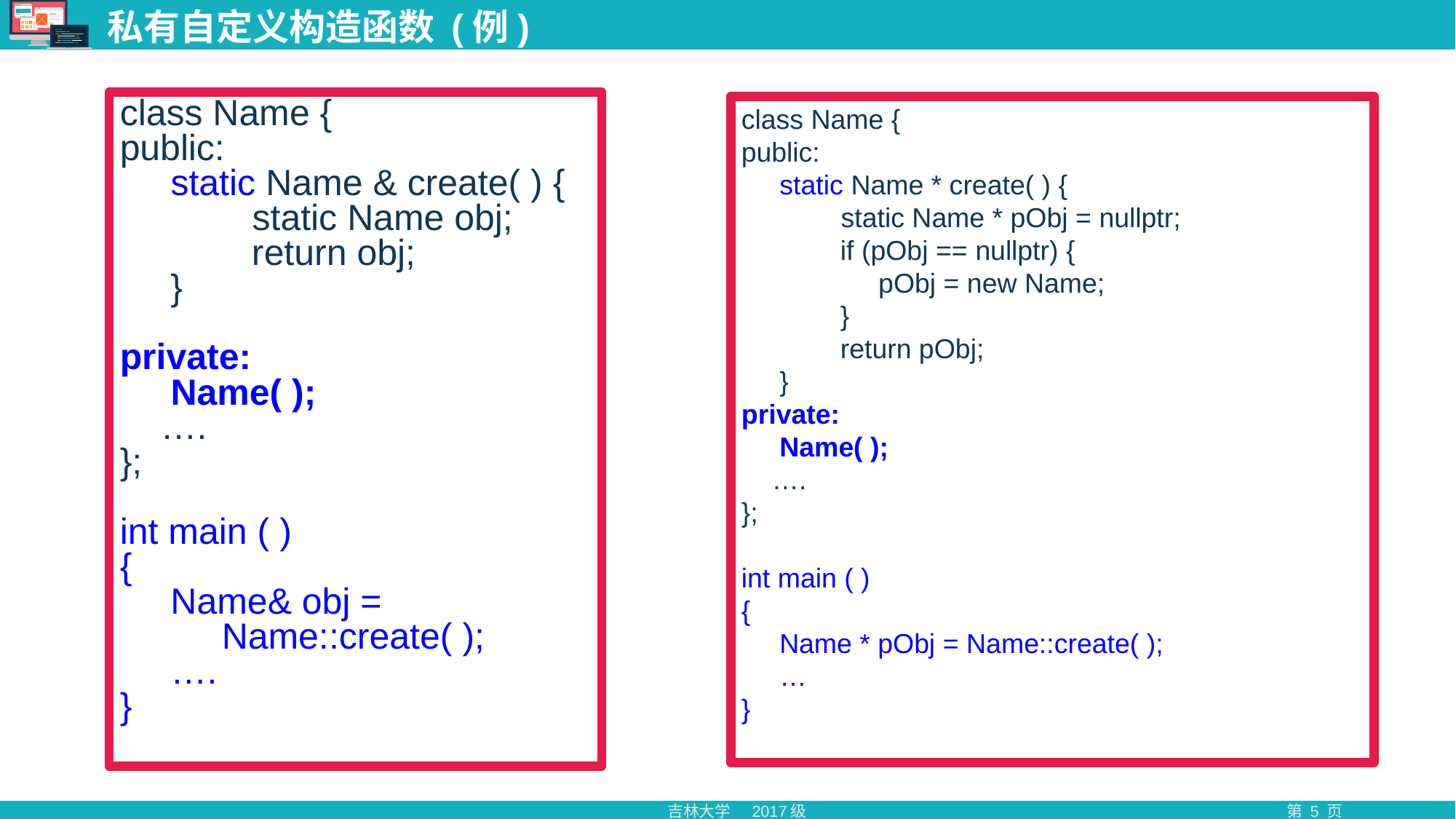

# 私有自定义构造函数 (例)
class Name {
public:
     static Name & create( ) {
             static Name obj;
             return obj;
     }
private:
     Name( );
    ….
};

int main ( )
{
     Name& obj =
          Name::create( );
     ….
}

class Name {
public:
     static Name * create( ) {
             static Name * pObj = nullptr;
             if (pObj == nullptr) {
                  pObj = new Name;
             }
             return pObj;
     }
private:
     Name( );
    ….
};

int main ( )
{
     Name * pObj = Name::create( );
     …
}